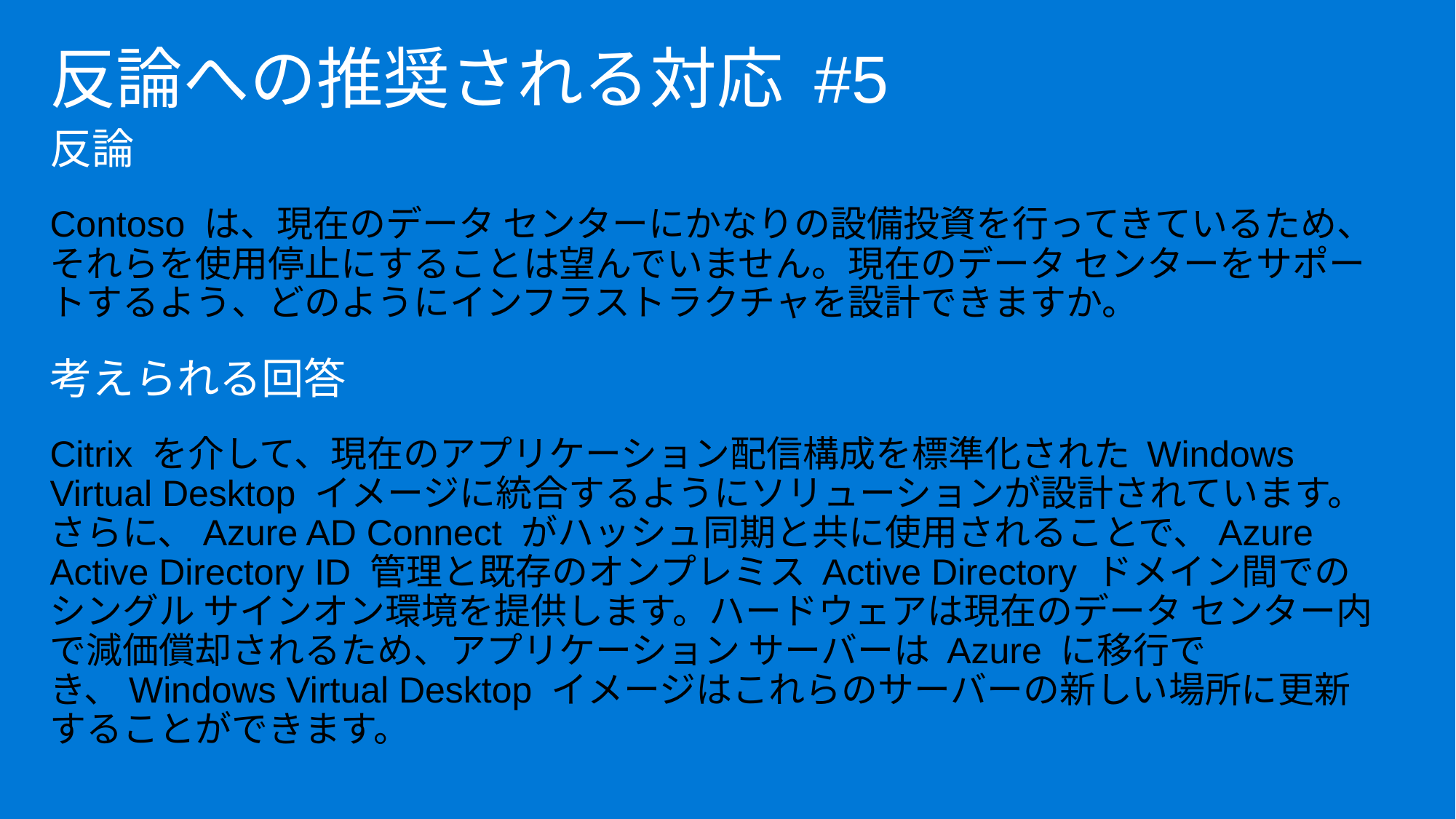

# 反論への推奨される対応 #5
反論

Contoso は、現在のデータ センターにかなりの設備投資を行ってきているため、それらを使用停止にすることは望んでいません。現在のデータ センターをサポートするよう、どのようにインフラストラクチャを設計できますか。

考えられる回答

Citrix を介して、現在のアプリケーション配信構成を標準化された Windows Virtual Desktop イメージに統合するようにソリューションが設計されています。さらに、Azure AD Connect がハッシュ同期と共に使用されることで、Azure Active Directory ID 管理と既存のオンプレミス Active Directory ドメイン間でのシングル サインオン環境を提供します。ハードウェアは現在のデータ センター内で減価償却されるため、アプリケーション サーバーは Azure に移行でき、Windows Virtual Desktop イメージはこれらのサーバーの新しい場所に更新することができます。